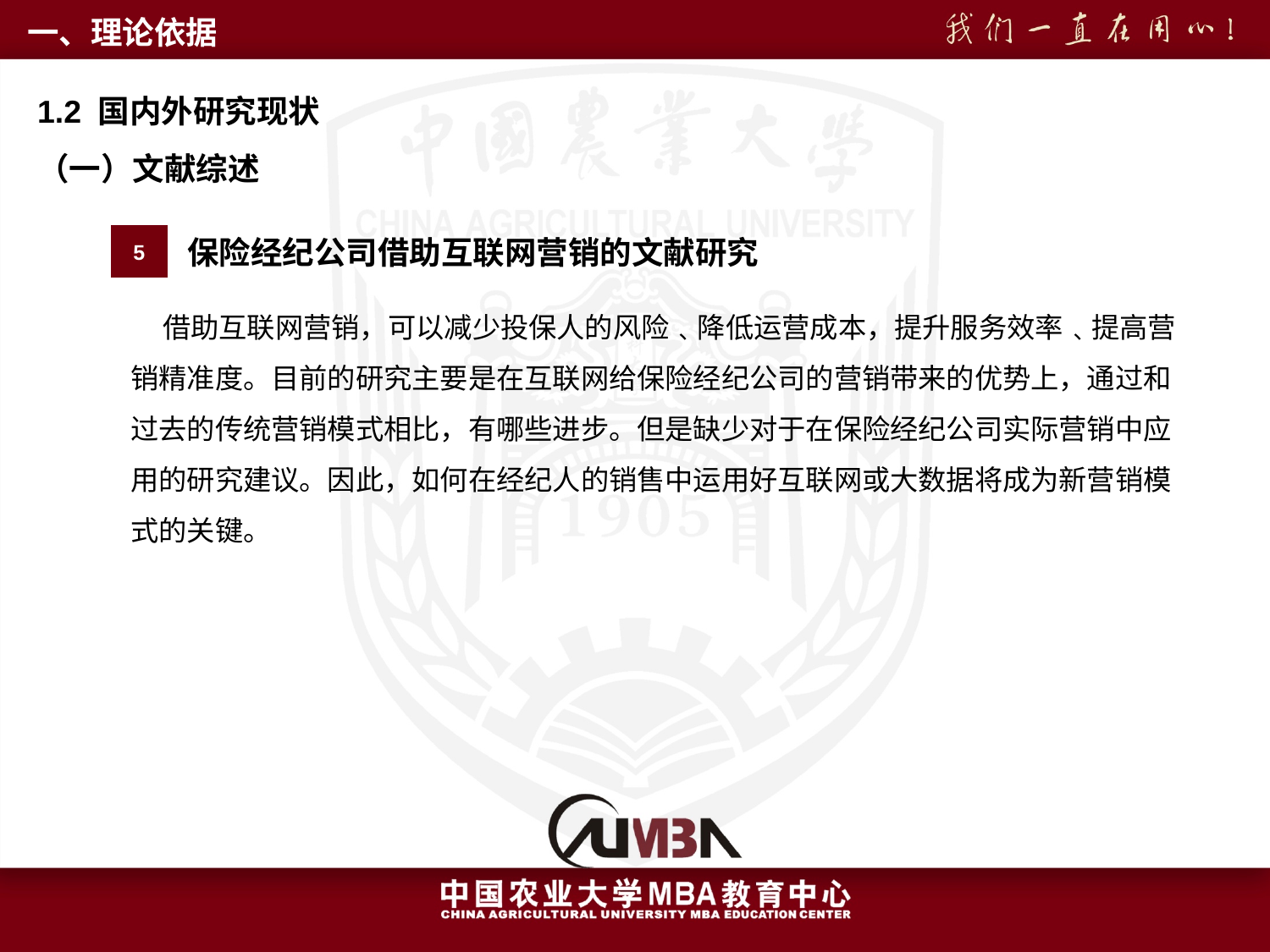

一、理论依据
1.2 国内外研究现状
（一）文献综述
5
保险经纪公司借助互联网营销的文献研究
    借助互联网营销，可以减少投保人的风险﹑降低运营成本，提升服务效率﹑提高营销精准度。目前的研究主要是在互联网给保险经纪公司的营销带来的优势上，通过和过去的传统营销模式相比，有哪些进步。但是缺少对于在保险经纪公司实际营销中应用的研究建议。因此，如何在经纪人的销售中运用好互联网或大数据将成为新营销模式的关键。